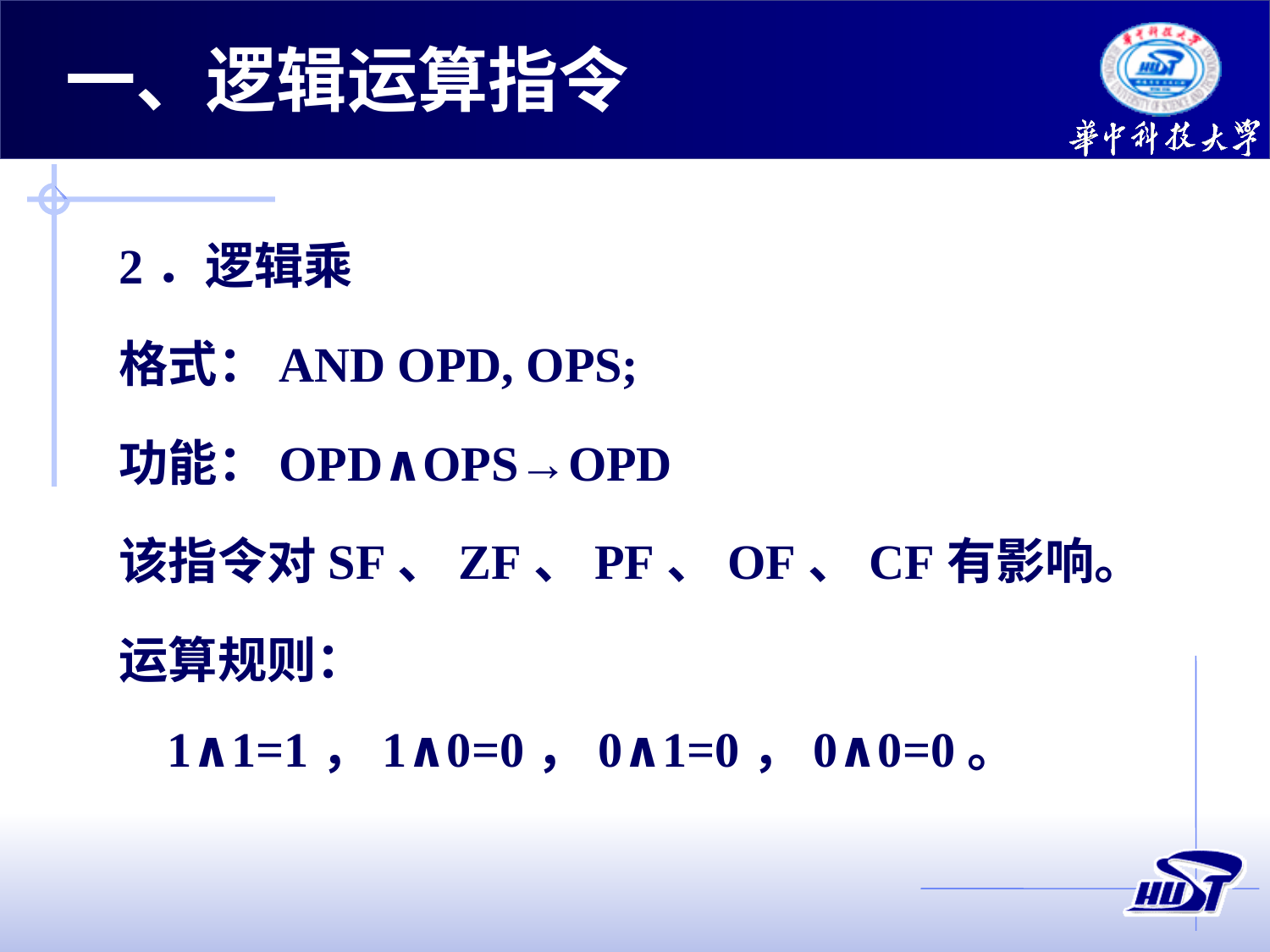

# 一、逻辑运算指令
2．逻辑乘
格式：AND OPD, OPS;
功能：OPD∧OPS→OPD
该指令对SF、ZF、PF、OF、CF有影响。
运算规则：1∧1=1，1∧0=0，0∧1=0，0∧0=0。